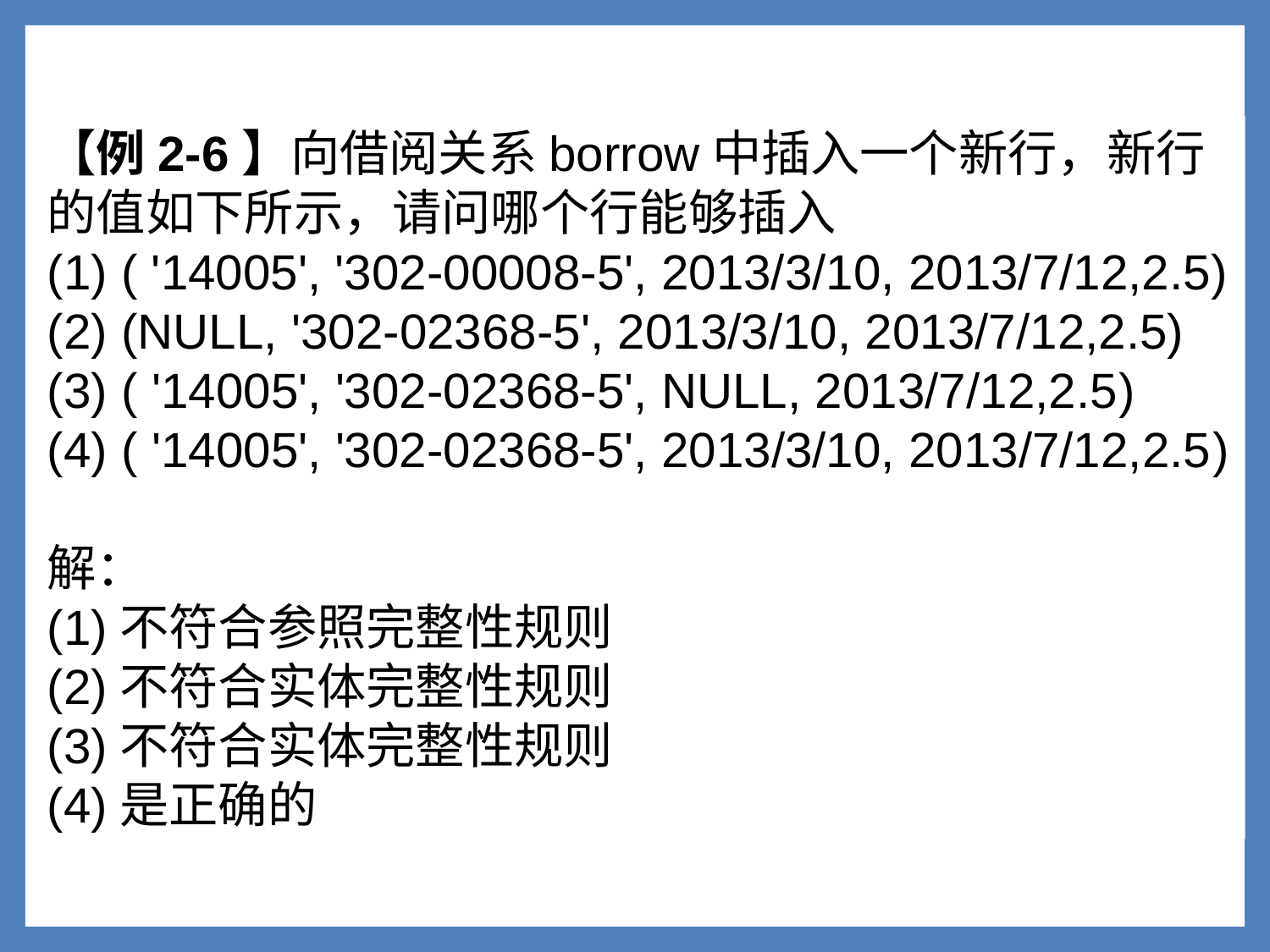

【例2-6】向借阅关系borrow中插入一个新行，新行的值如下所示，请问哪个行能够插入
(1) ( '14005', '302-00008-5', 2013/3/10, 2013/7/12,2.5)
(2) (NULL, '302-02368-5', 2013/3/10, 2013/7/12,2.5)
(3) ( '14005', '302-02368-5', NULL, 2013/7/12,2.5)
(4) ( '14005', '302-02368-5', 2013/3/10, 2013/7/12,2.5)

解：
(1)不符合参照完整性规则
(2)不符合实体完整性规则
(3)不符合实体完整性规则
(4)是正确的

1